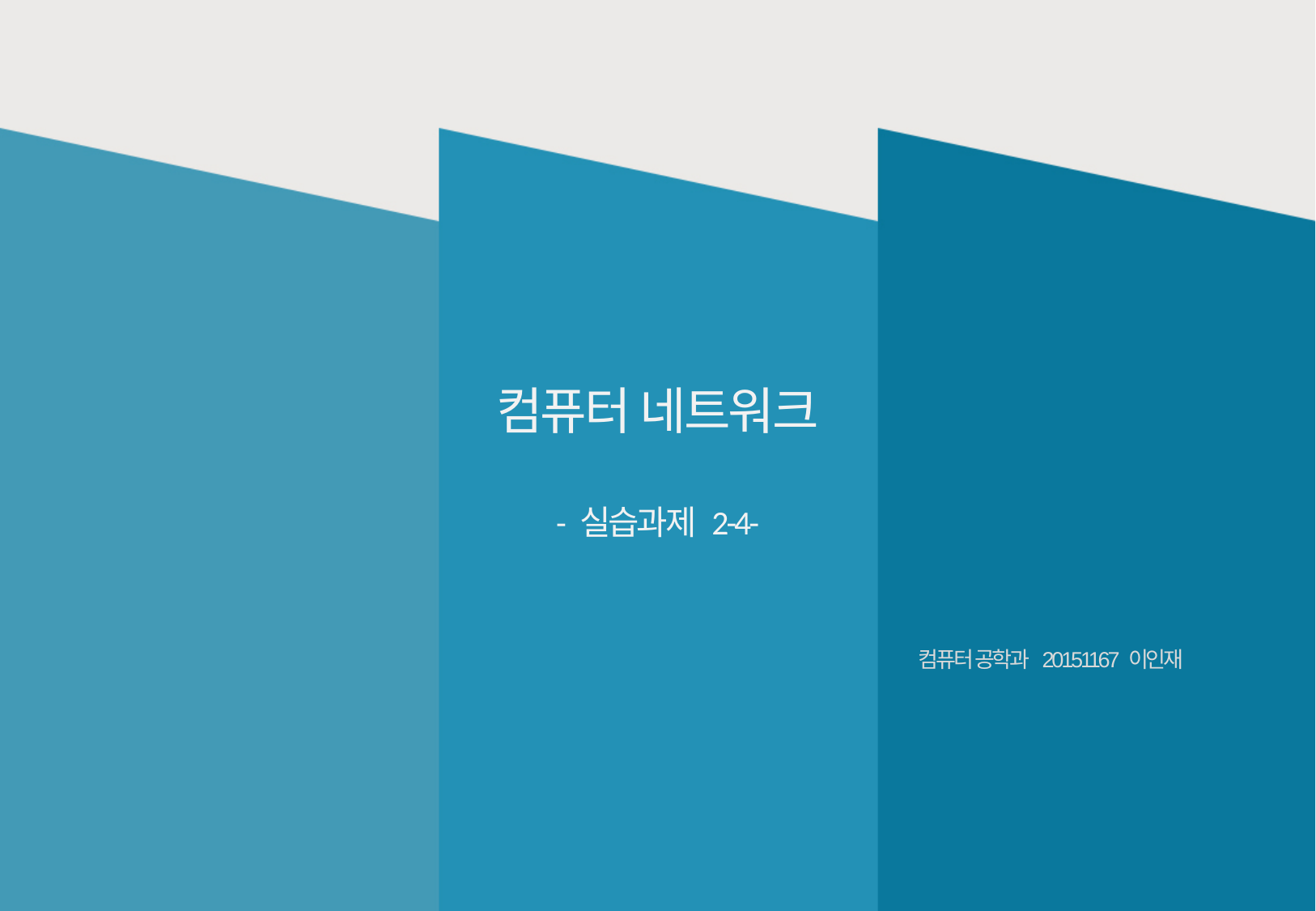

컴퓨터 네트워크

- 실습과제 2-4-
컴퓨터 공학과  20151167 이인재